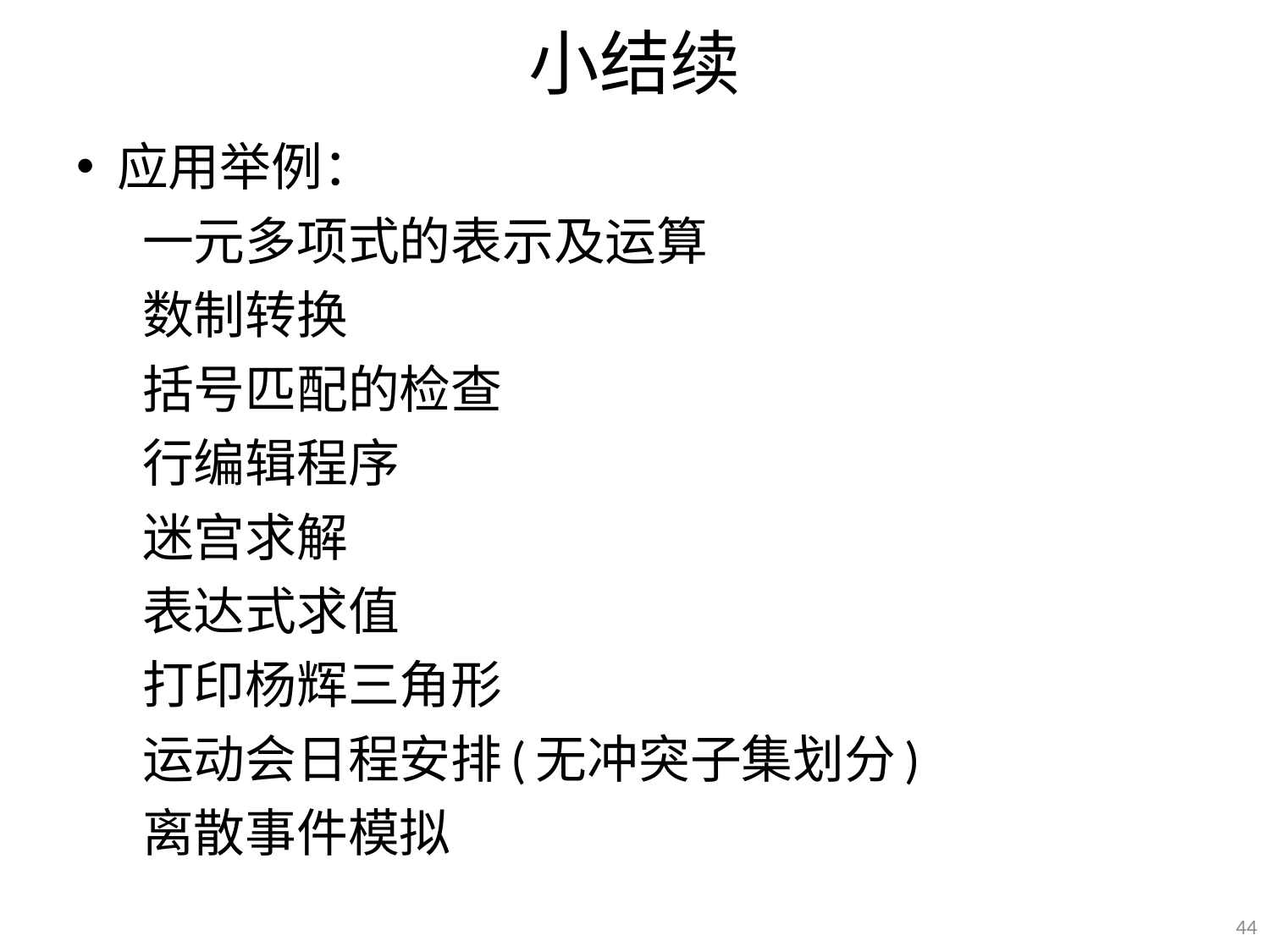

# 小结续
应用举例：
     一元多项式的表示及运算
     数制转换
     括号匹配的检查
     行编辑程序
     迷宫求解
     表达式求值
     打印杨辉三角形
     运动会日程安排(无冲突子集划分)
     离散事件模拟

44